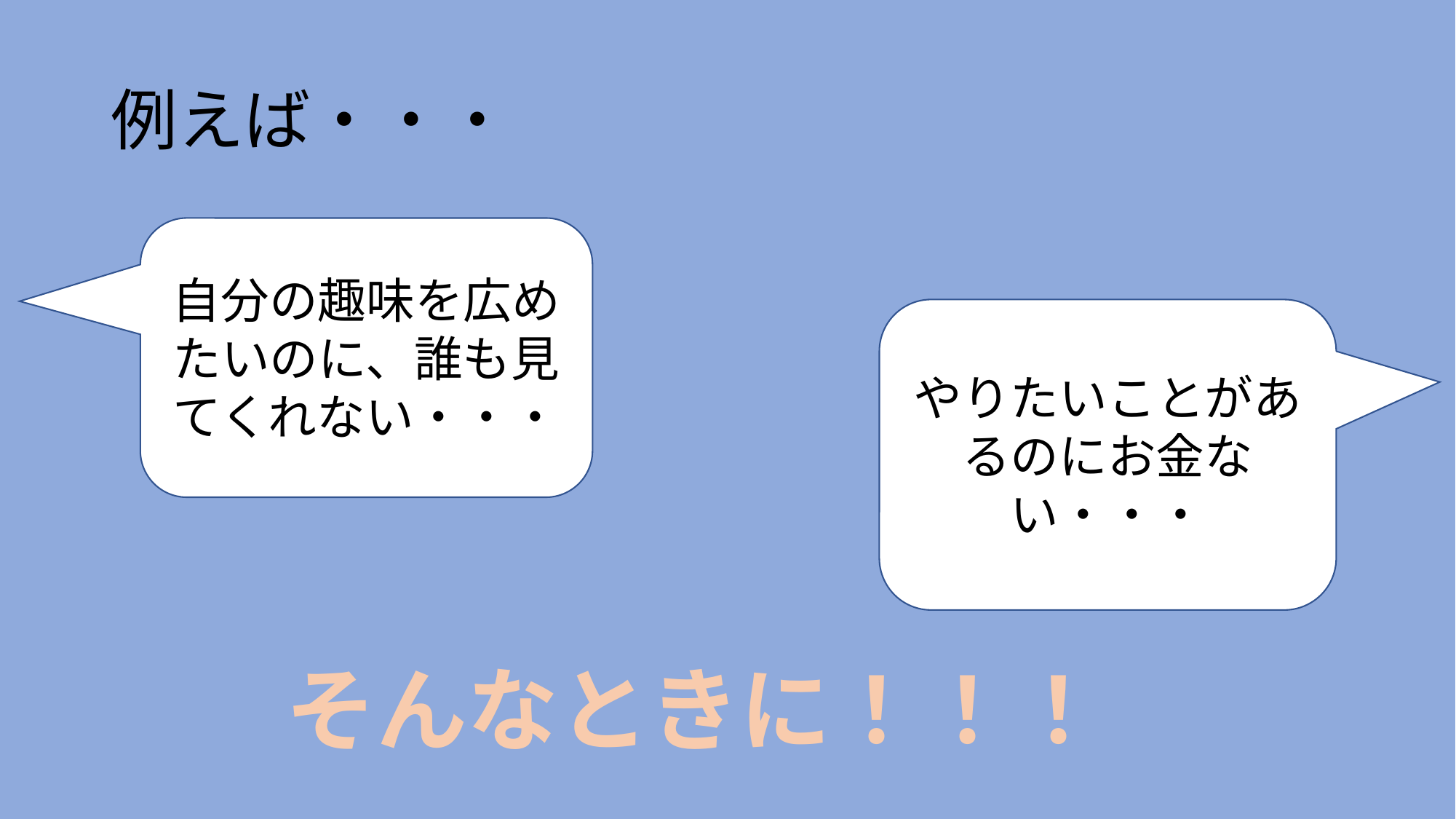

# 例えば・・・
自分の趣味を広めたいのに、誰も見てくれない・・・
やりたいことがあるのにお金ない・・・
そんなときに！！！